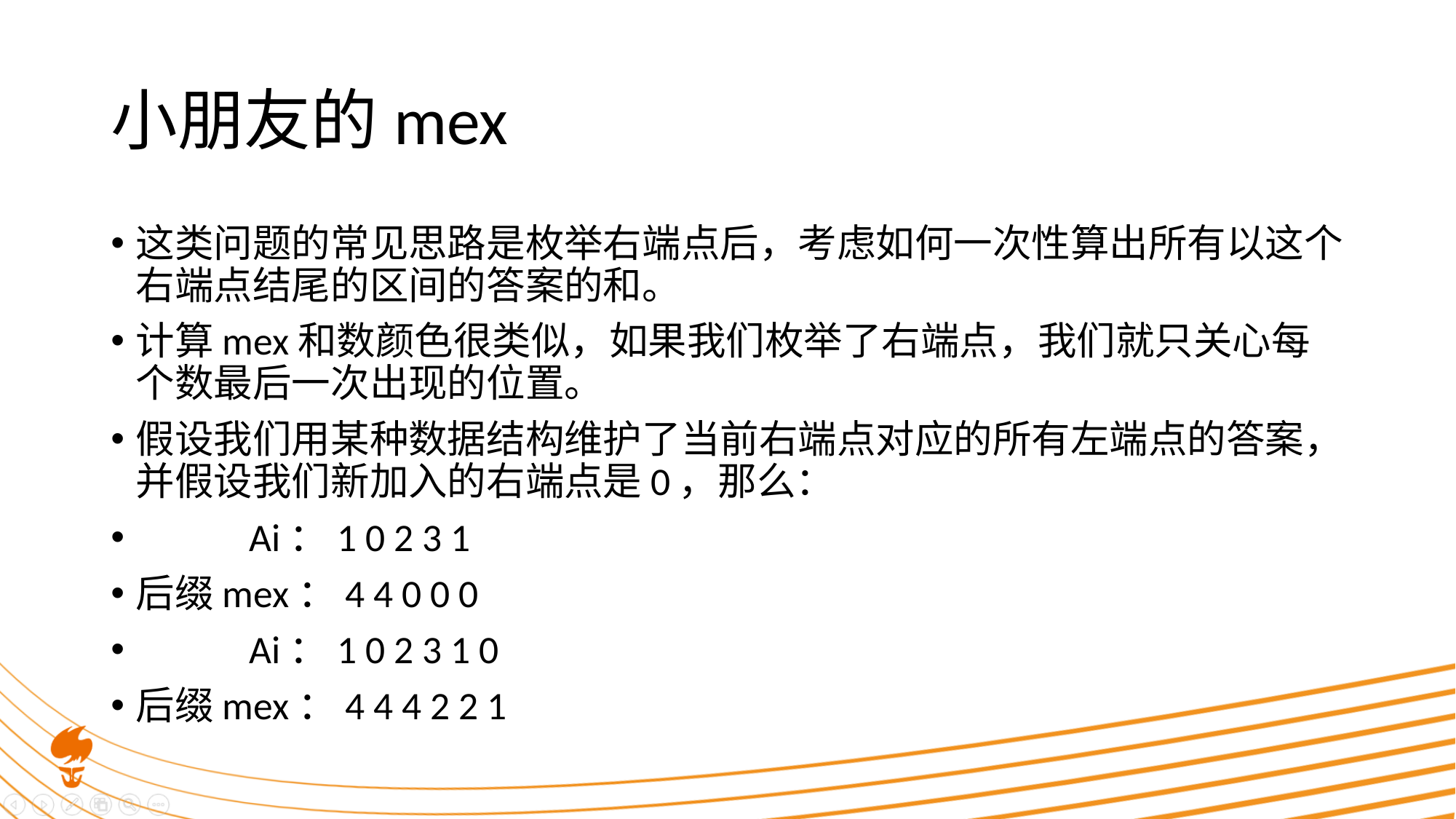

# 小朋友的mex
这类问题的常见思路是枚举右端点后，考虑如何一次性算出所有以这个右端点结尾的区间的答案的和。
计算mex和数颜色很类似，如果我们枚举了右端点，我们就只关心每个数最后一次出现的位置。
假设我们用某种数据结构维护了当前右端点对应的所有左端点的答案，并假设我们新加入的右端点是0，那么：
             Ai：1 0 2 3 1
后缀mex：4 4 0 0 0
             Ai：1 0 2 3 1 0
后缀mex：4 4 4 2 2 1